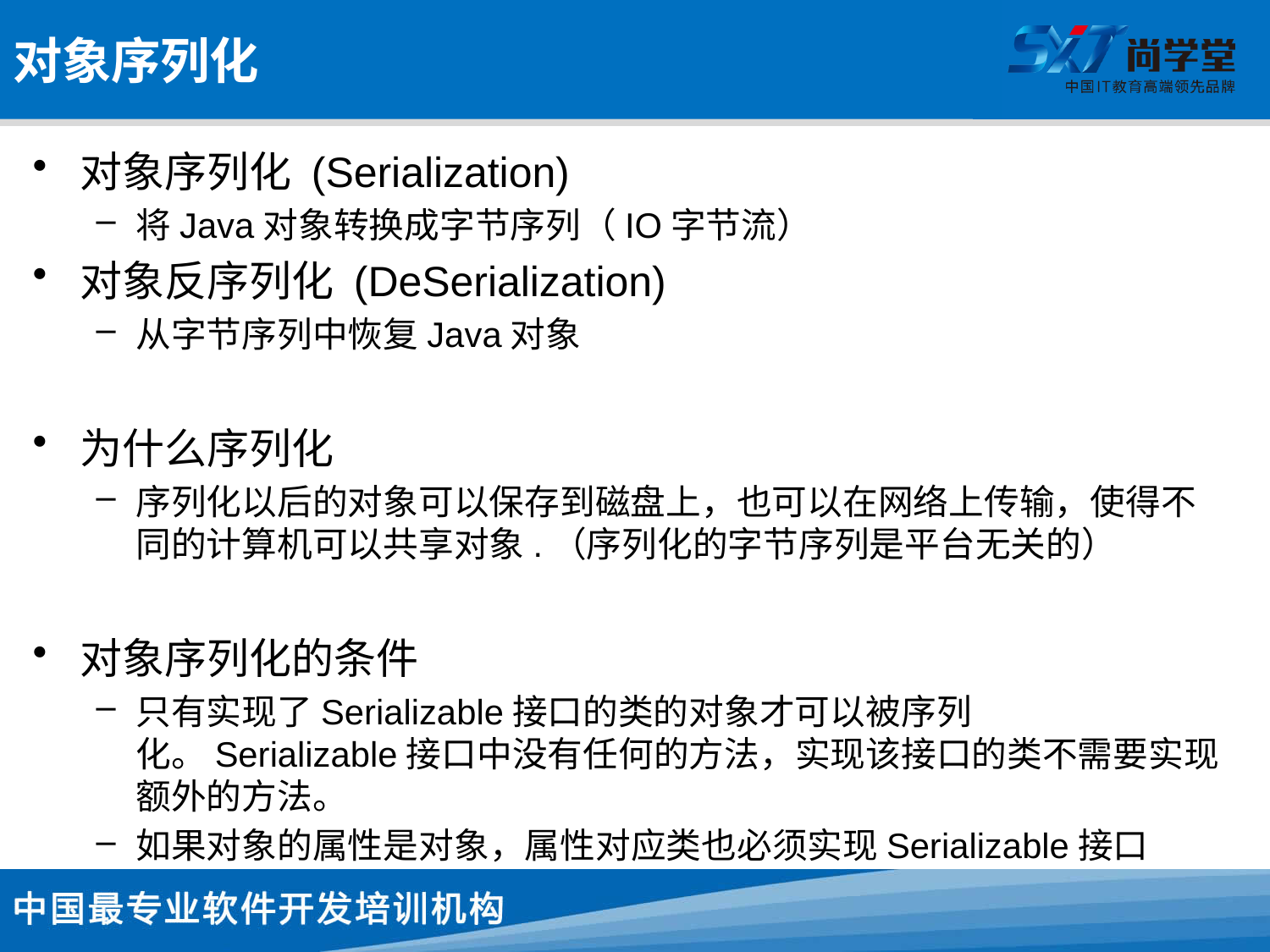

# 对象序列化
对象序列化 (Serialization)
将Java对象转换成字节序列（IO字节流）
对象反序列化 (DeSerialization)
从字节序列中恢复Java对象

为什么序列化
序列化以后的对象可以保存到磁盘上，也可以在网络上传输，使得不同的计算机可以共享对象.（序列化的字节序列是平台无关的）

对象序列化的条件
只有实现了Serializable接口的类的对象才可以被序列化。Serializable接口中没有任何的方法，实现该接口的类不需要实现额外的方法。
如果对象的属性是对象，属性对应类也必须实现Serializable接口